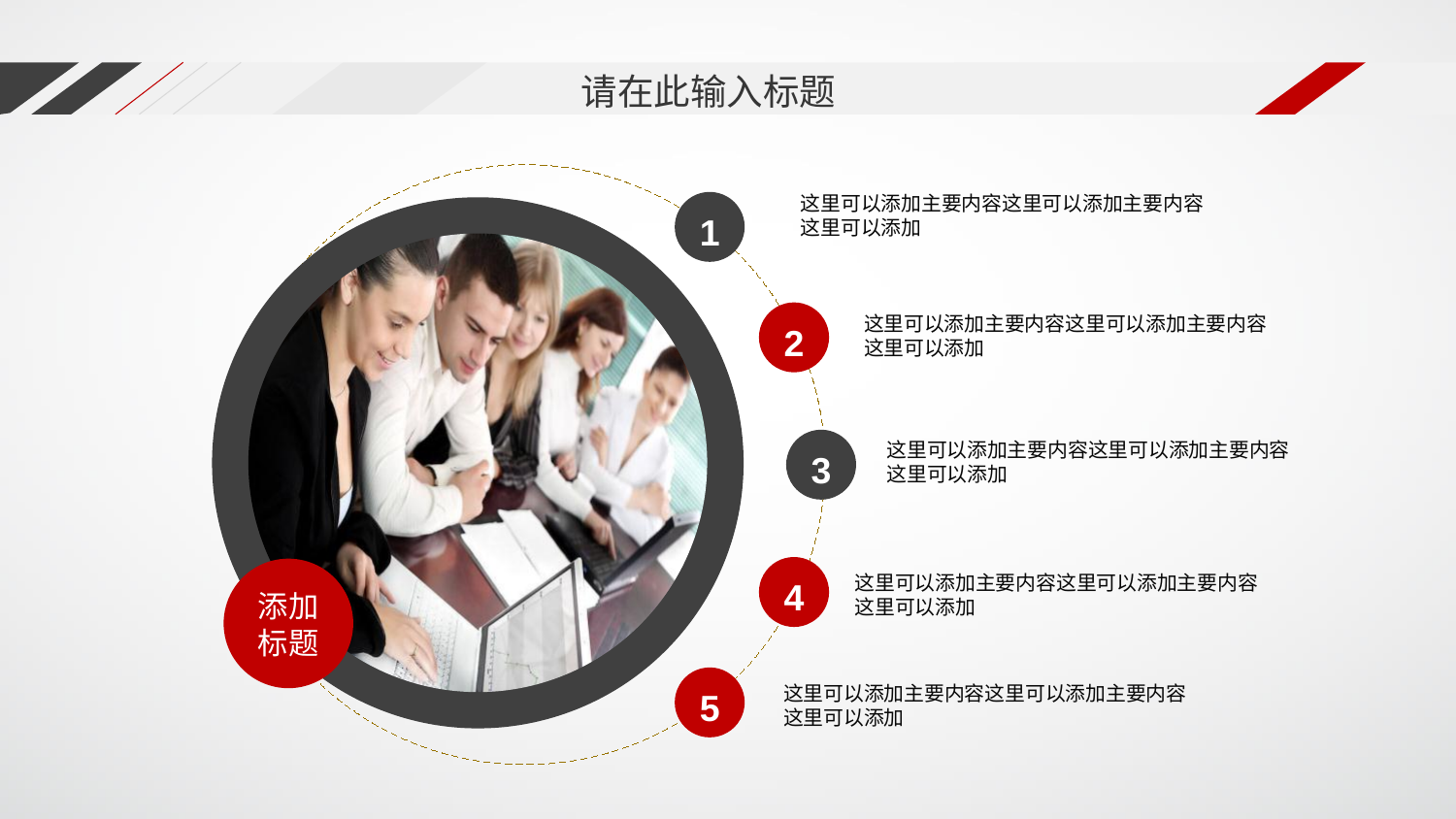

请在此输入标题

这里可以添加主要内容这里可以添加主要内容这里可以添加
1

2
这里可以添加主要内容这里可以添加主要内容这里可以添加
3
这里可以添加主要内容这里可以添加主要内容这里可以添加
4

这里可以添加主要内容这里可以添加主要内容这里可以添加
添加
标题
5
这里可以添加主要内容这里可以添加主要内容这里可以添加